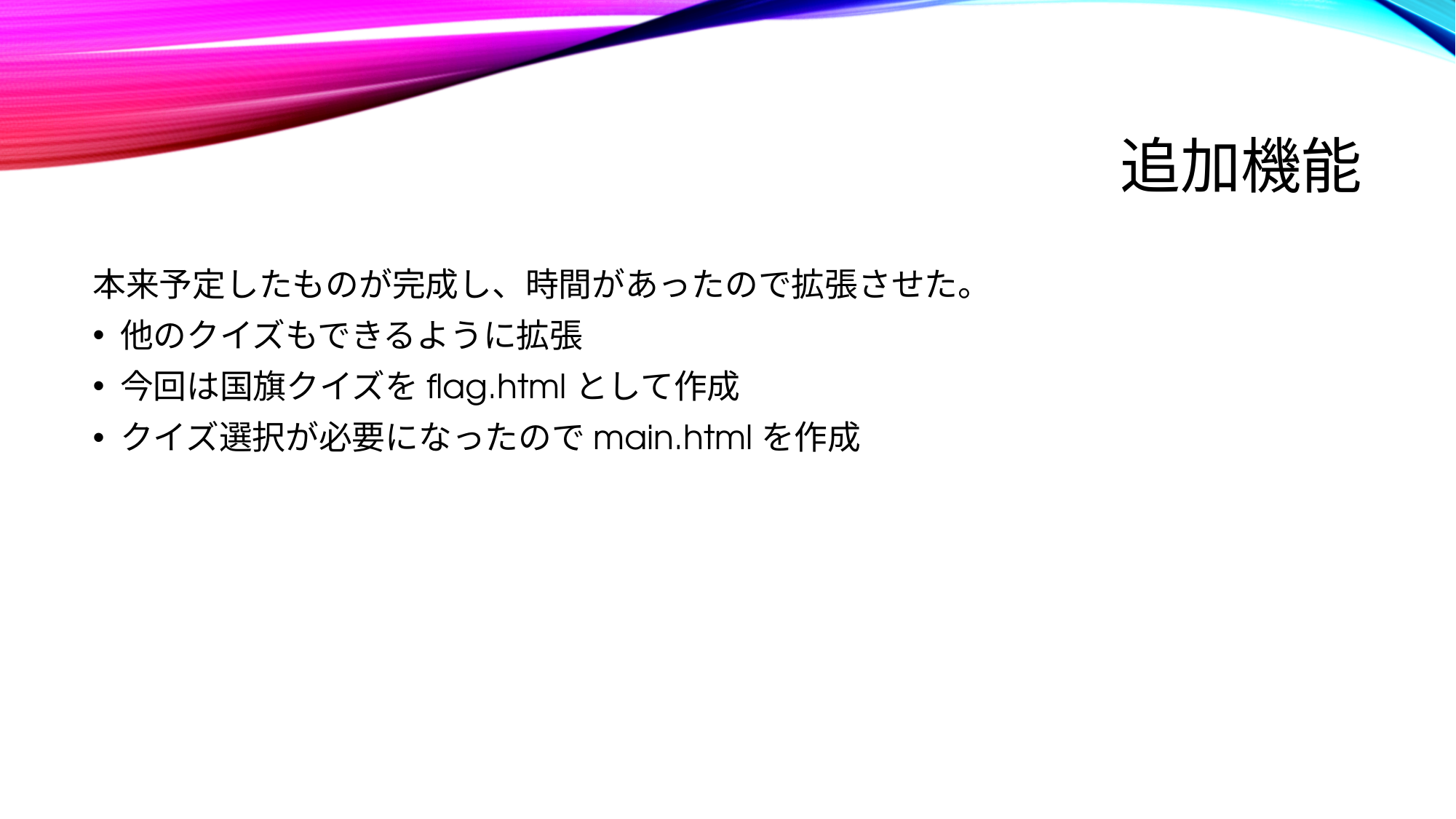

# 追加機能
本来予定したものが完成し、時間があったので拡張させた。
他のクイズもできるように拡張
今回は国旗クイズをflag.htmlとして作成
クイズ選択が必要になったのでmain.htmlを作成